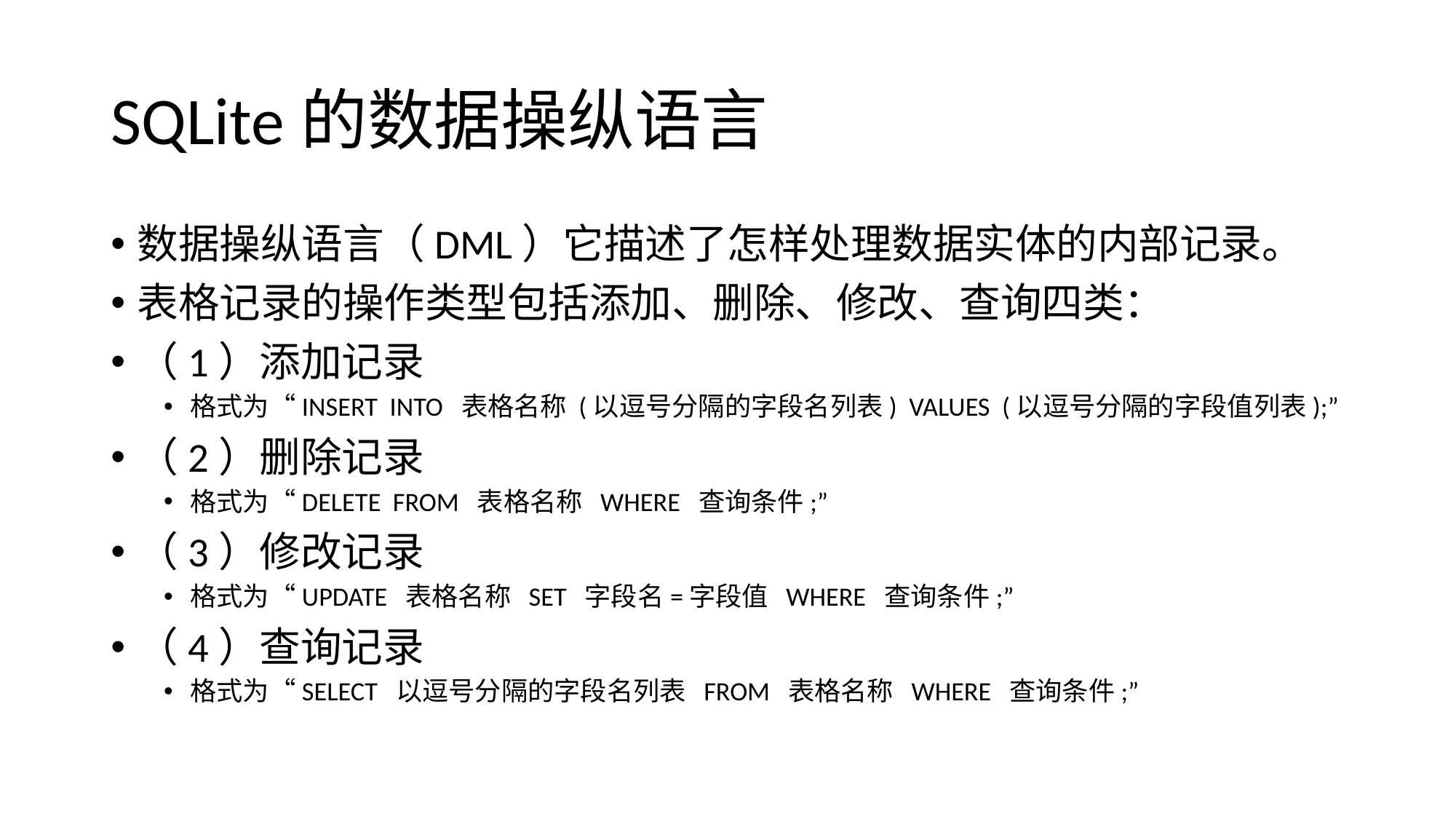

# SQLite的数据操纵语言
数据操纵语言（DML）它描述了怎样处理数据实体的内部记录。
表格记录的操作类型包括添加、删除、修改、查询四类：
（1）添加记录
格式为“INSERT  INTO  表格名称 (以逗号分隔的字段名列表)  VALUES  (以逗号分隔的字段值列表);”
（2）删除记录
格式为“DELETE  FROM  表格名称  WHERE  查询条件;”
（3）修改记录
格式为“UPDATE  表格名称  SET  字段名=字段值  WHERE  查询条件;”
（4）查询记录
格式为“SELECT  以逗号分隔的字段名列表  FROM  表格名称  WHERE  查询条件;”